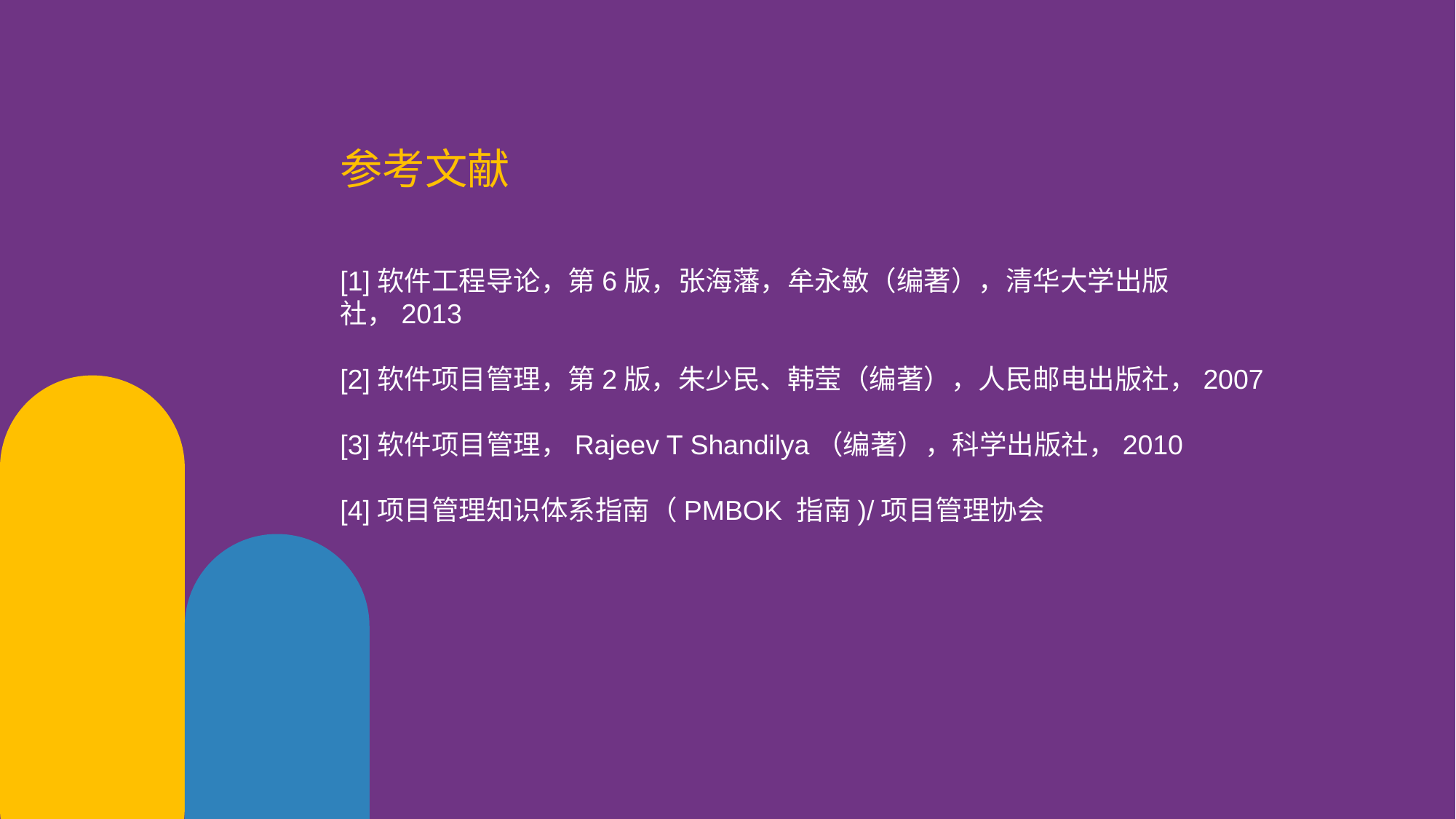

参考文献
[1]软件工程导论，第6版，张海藩，牟永敏（编著），清华大学出版社，2013

[2]软件项目管理，第2版，朱少民、韩莹（编著），人民邮电出版社，2007

[3]软件项目管理，Rajeev T Shandilya（编著），科学出版社，2010

[4]项目管理知识体系指南（PMBOK 指南)/项目管理协会